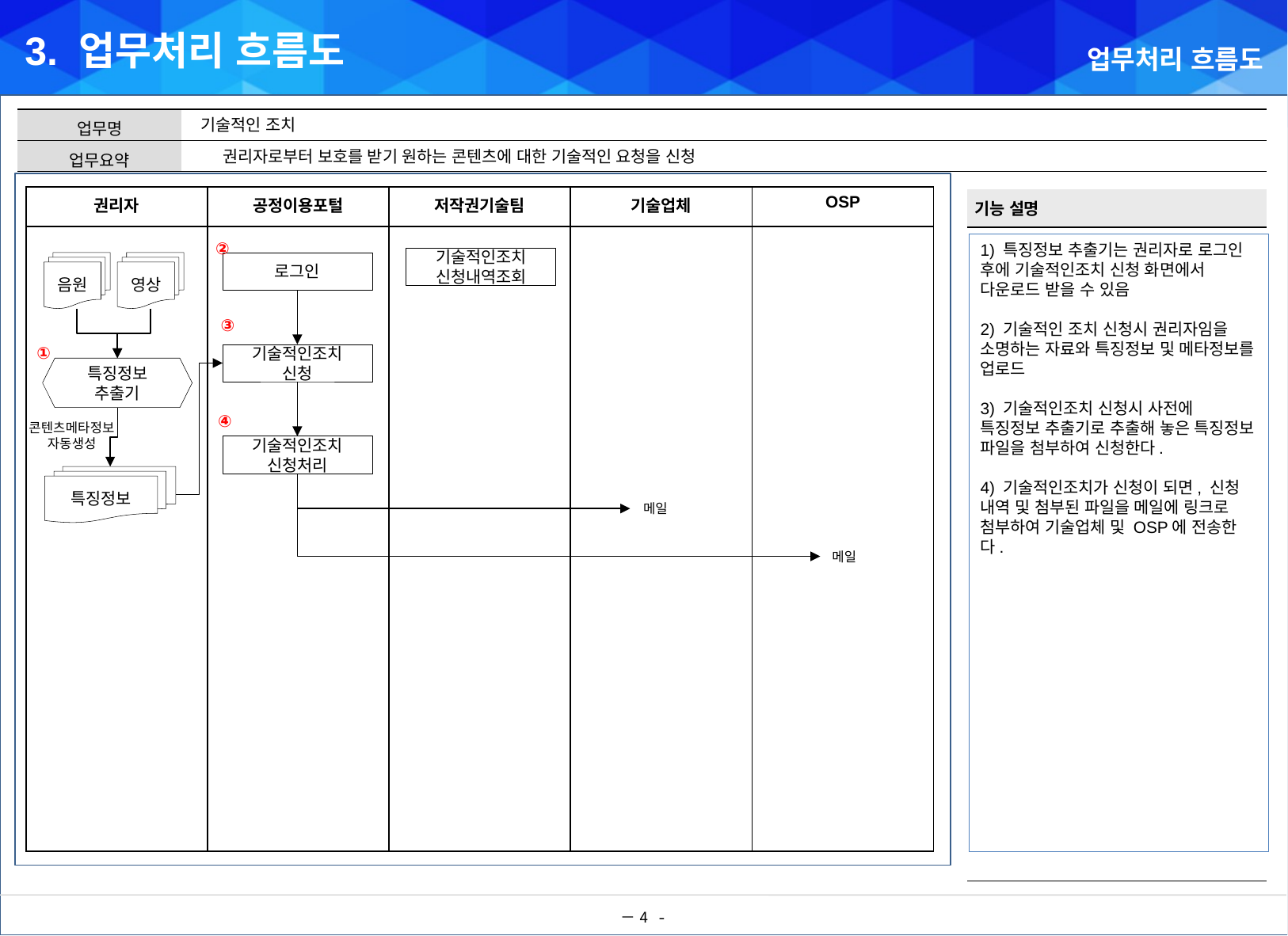

3. 업무처리 흐름도
업무처리 흐름도
기술적인 조치
권리자로부터 보호를 받기 원하는 콘텐츠에 대한 기술적인 요청을 신청
| 권리자 | 공정이용포털 | 저작권기술팀 | 기술업체 | OSP |
| --- | --- | --- | --- | --- |
|  |  |  |  |  |
②
1) 특징정보 추출기는 권리자로 로그인 후에 기술적인조치 신청 화면에서 다운로드 받을 수 있음

2) 기술적인 조치 신청시 권리자임을 소명하는 자료와 특징정보 및 메타정보를 업로드

3) 기술적인조치 신청시 사전에 특징정보 추출기로 추출해 놓은 특징정보 파일을 첨부하여 신청한다.

4) 기술적인조치가 신청이 되면, 신청 내역 및 첨부된 파일을 메일에 링크로 첨부하여 기술업체 및 OSP에 전송한다.

기술적인조치
신청내역조회
음원
영상
로그인
③
①
기술적인조치
신청
특징정보
추출기
④
콘텐츠메타정보
자동생성
기술적인조치
신청처리
특징정보
메일
메일